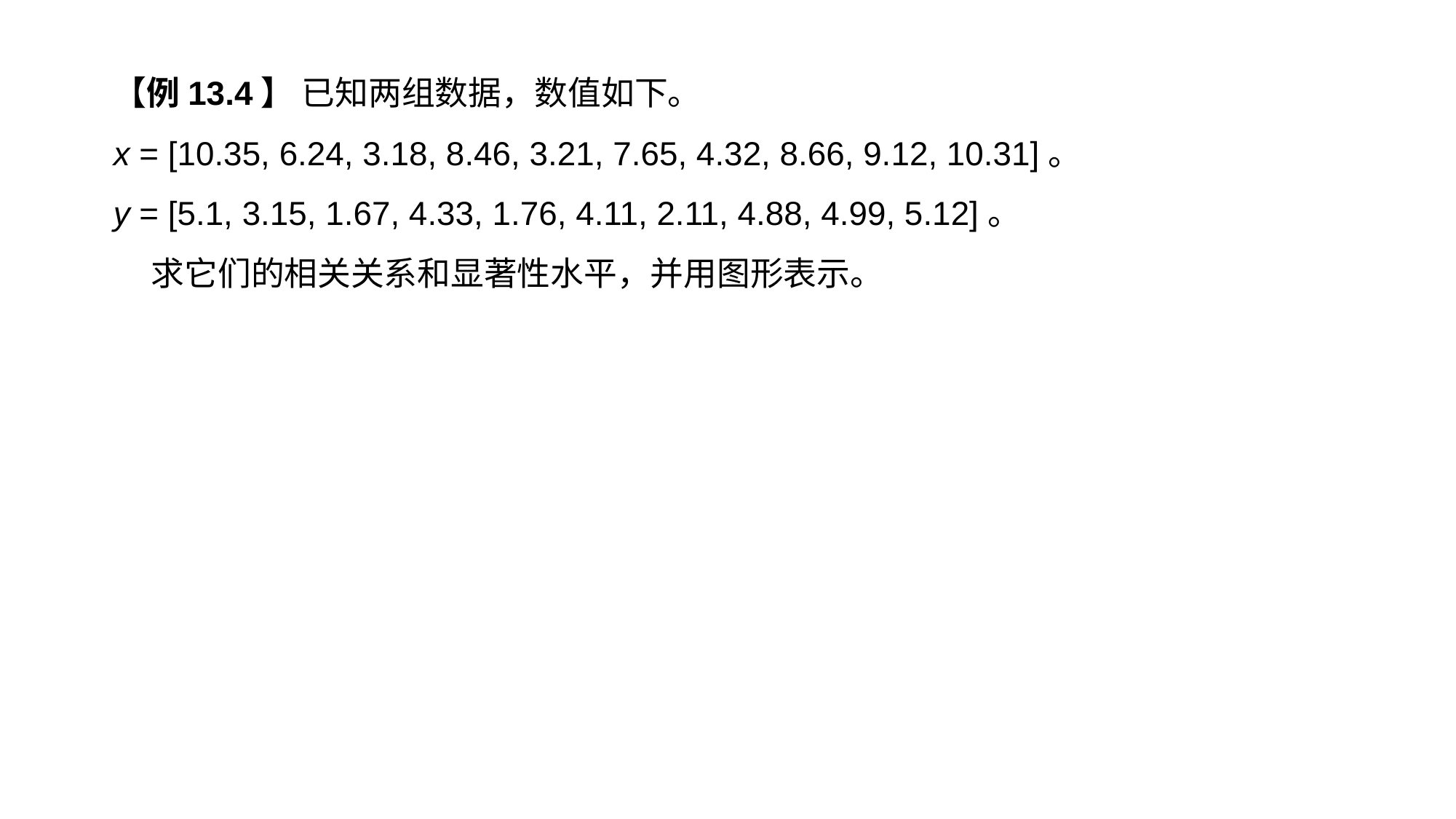

【例13.4】 已知两组数据，数值如下。
x = [10.35, 6.24, 3.18, 8.46, 3.21, 7.65, 4.32, 8.66, 9.12, 10.31]。
y = [5.1, 3.15, 1.67, 4.33, 1.76, 4.11, 2.11, 4.88, 4.99, 5.12]。
    求它们的相关关系和显著性水平，并用图形表示。